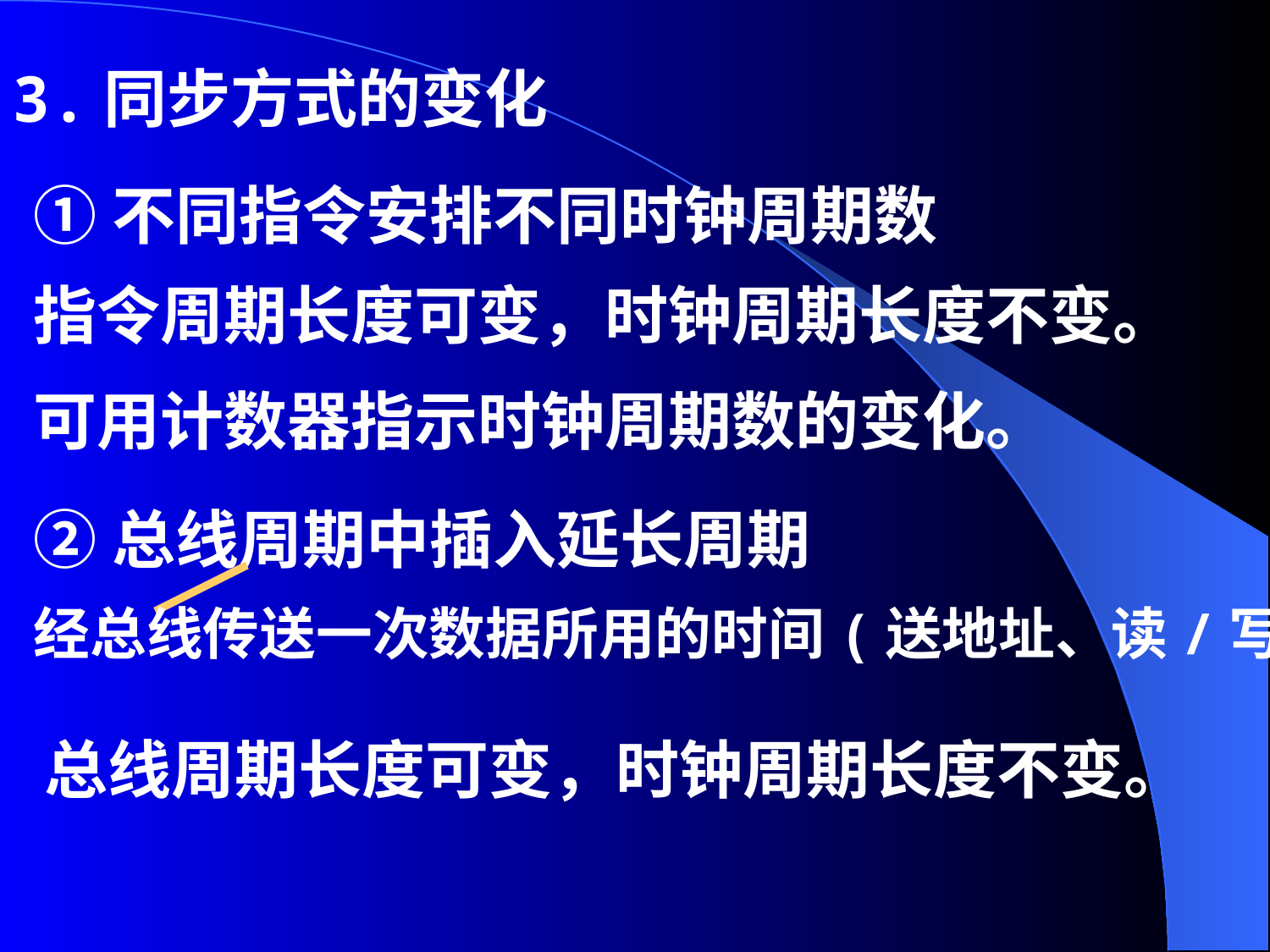

3.同步方式的变化
①不同指令安排不同时钟周期数
指令周期长度可变，时钟周期长度不变。
可用计数器指示时钟周期数的变化。
②总线周期中插入延长周期

经总线传送一次数据所用的时间(送地址、读/写)
总线周期长度可变，时钟周期长度不变。